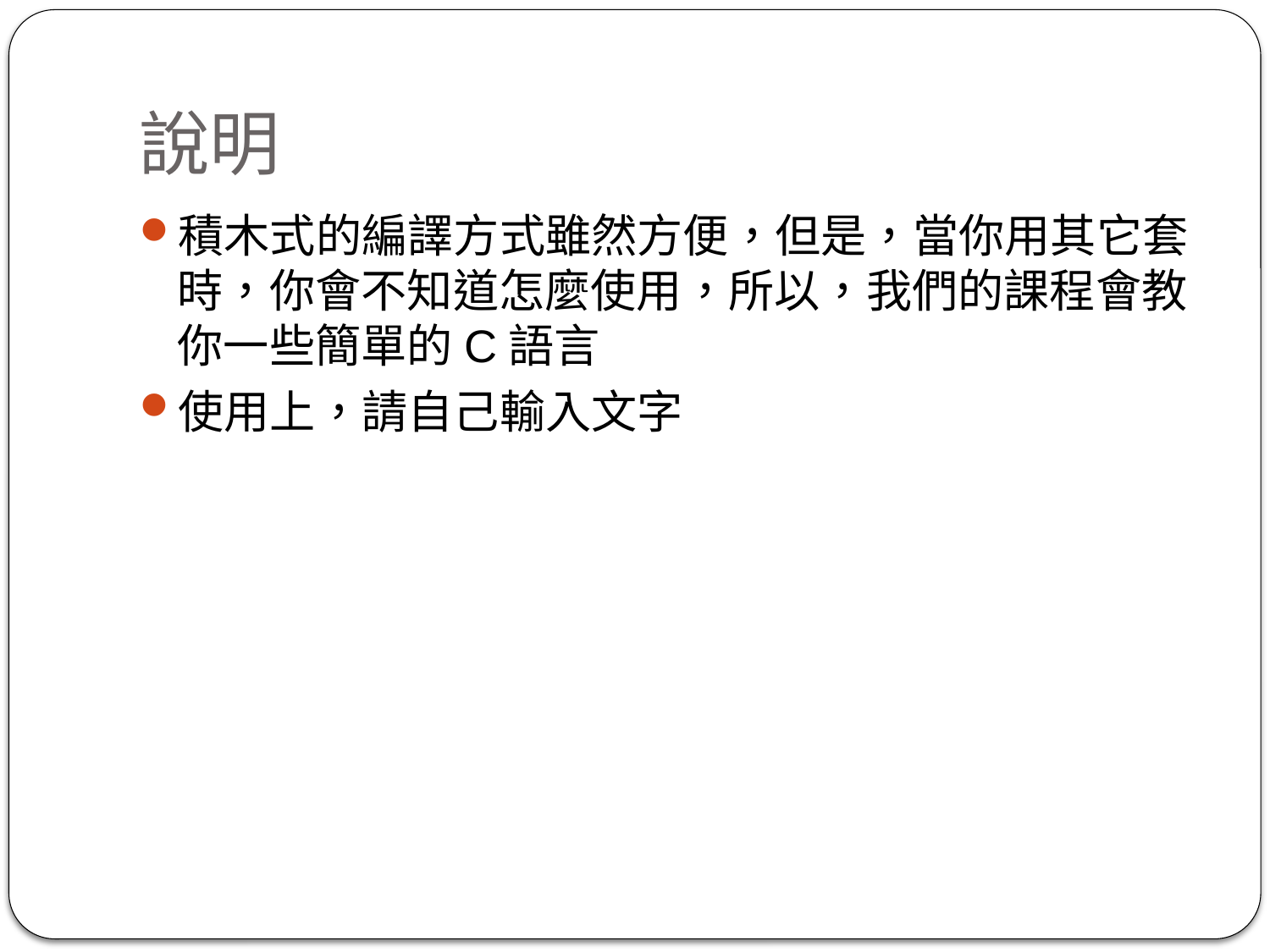

# 說明
積木式的編譯方式雖然方便，但是，當你用其它套時，你會不知道怎麼使用，所以，我們的課程會教你一些簡單的C語言
使用上，請自己輸入文字